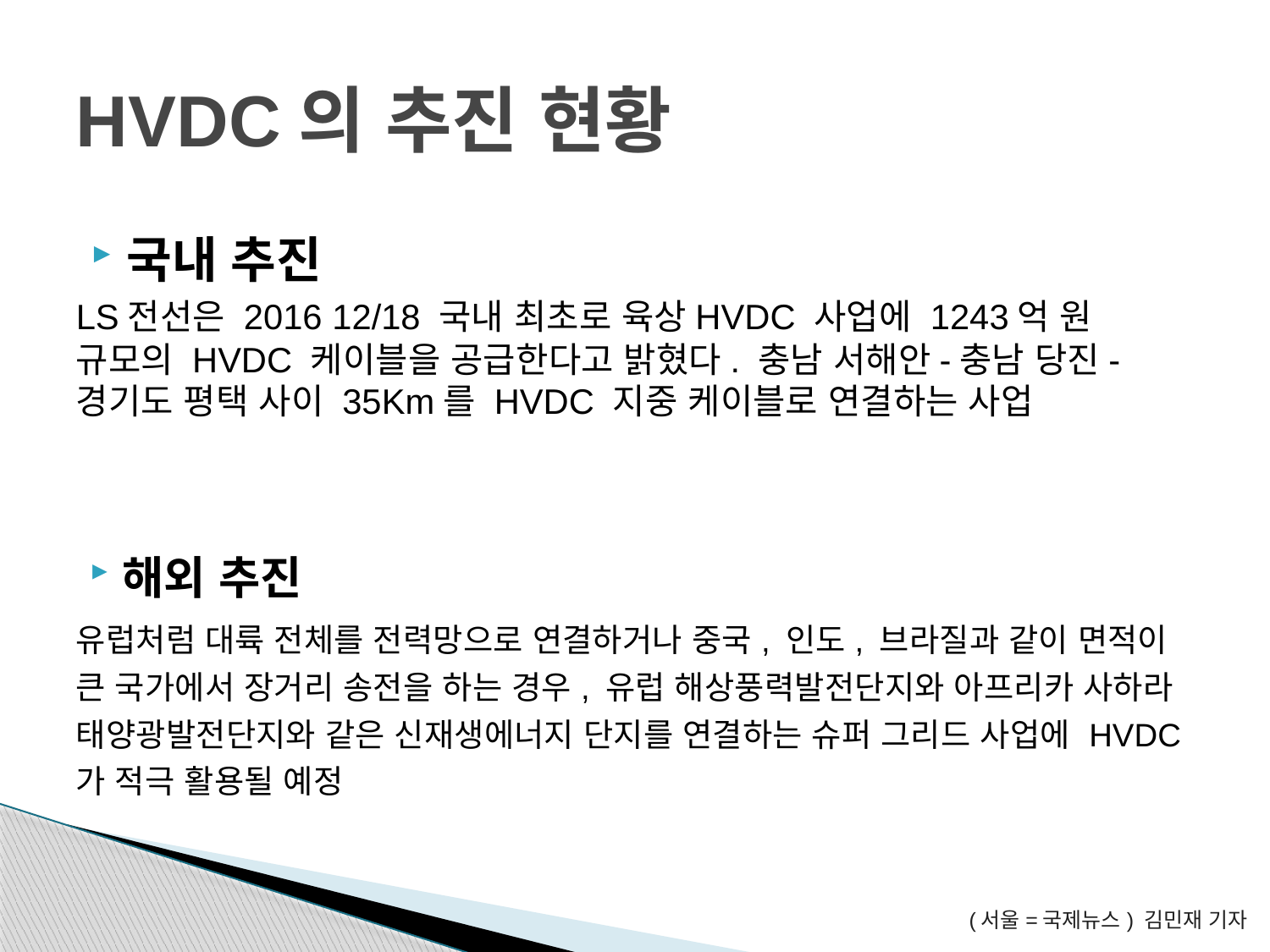

# HVDC의 추진 현황
국내 추진
LS전선은 2016 12/18 국내 최초로 육상HVDC 사업에 1243억 원 규모의 HVDC 케이블을 공급한다고 밝혔다. 충남 서해안-충남 당진-경기도 평택 사이 35Km를 HVDC 지중 케이블로 연결하는 사업

해외 추진
유럽처럼 대륙 전체를 전력망으로 연결하거나 중국, 인도, 브라질과 같이 면적이 큰 국가에서 장거리 송전을 하는 경우, 유럽 해상풍력발전단지와 아프리카 사하라 태양광발전단지와 같은 신재생에너지 단지를 연결하는 슈퍼 그리드 사업에 HVDC가 적극 활용될 예정

| (서울=국제뉴스) 김민재 기자 |
| --- |